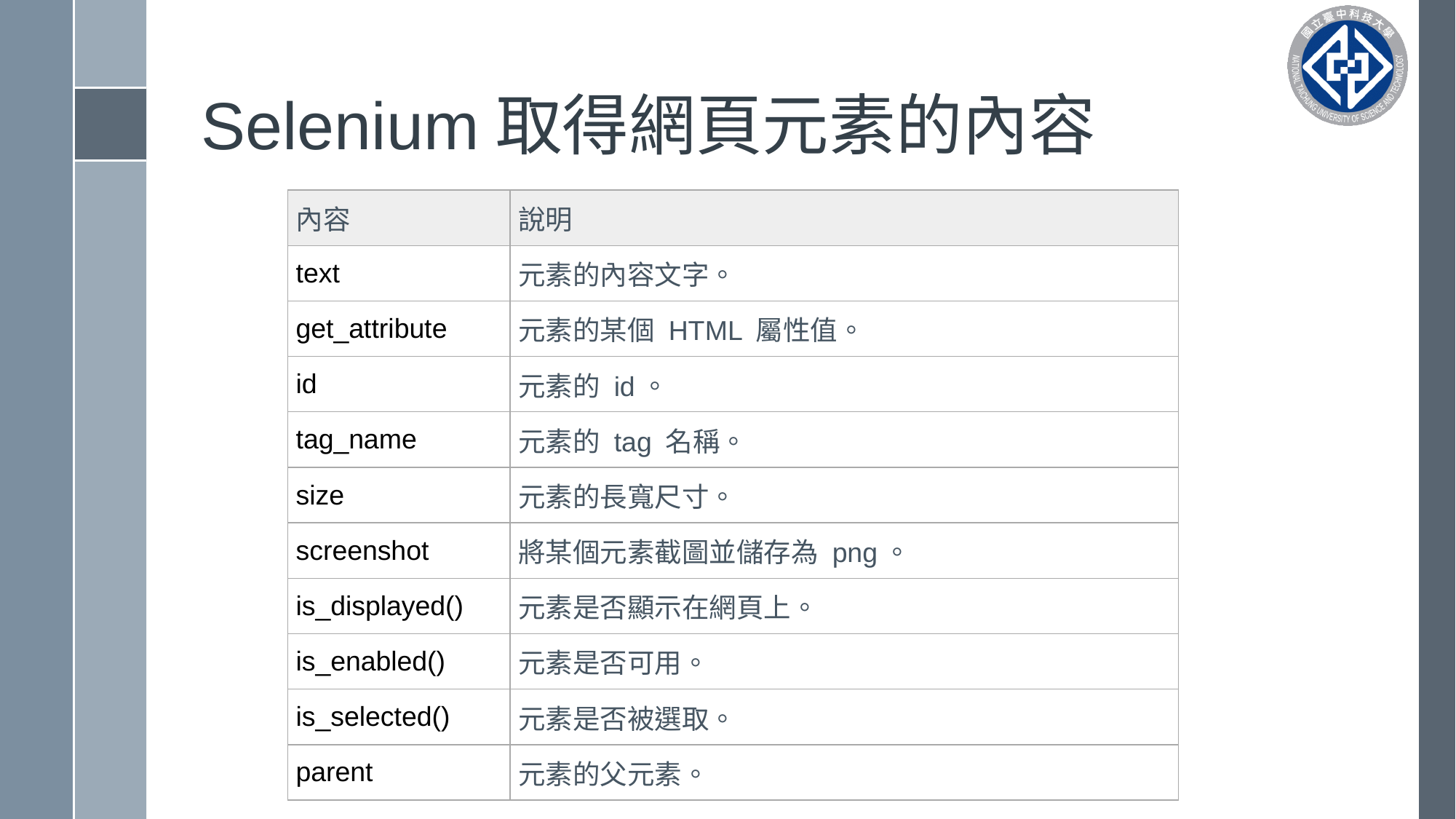

# Selenium取得網頁元素的內容
| 內容 | 說明 |
| --- | --- |
| text | 元素的內容文字。 |
| get\_attribute | 元素的某個 HTML 屬性值。 |
| id | 元素的 id。 |
| tag\_name | 元素的 tag 名稱。 |
| size | 元素的長寬尺寸。 |
| screenshot | 將某個元素截圖並儲存為 png。 |
| is\_displayed() | 元素是否顯示在網頁上。 |
| is\_enabled() | 元素是否可用。 |
| is\_selected() | 元素是否被選取。 |
| parent | 元素的父元素。 |